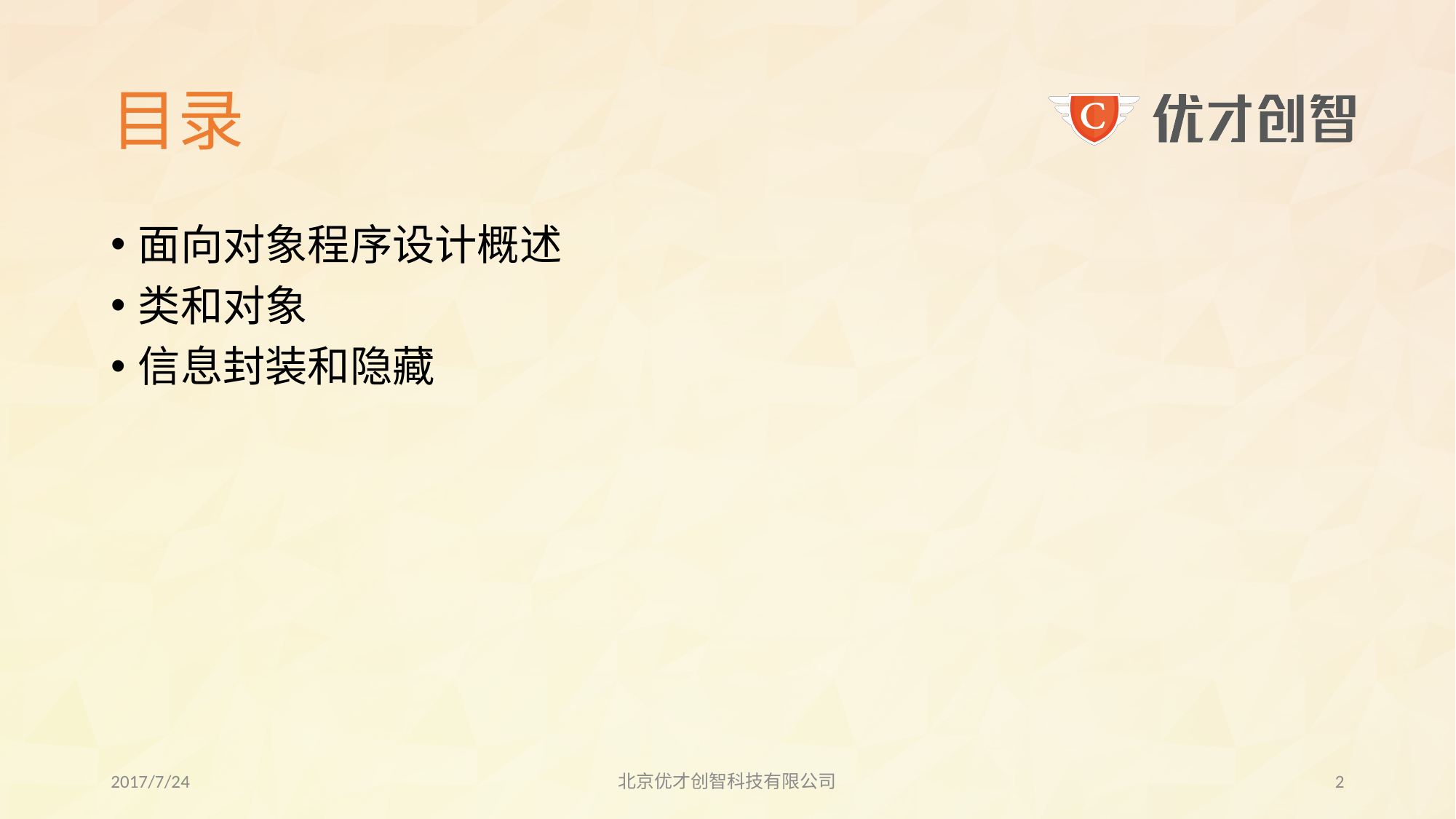

# 目录
面向对象程序设计概述
类和对象
信息封装和隐藏
2017/7/24
北京优才创智科技有限公司
2